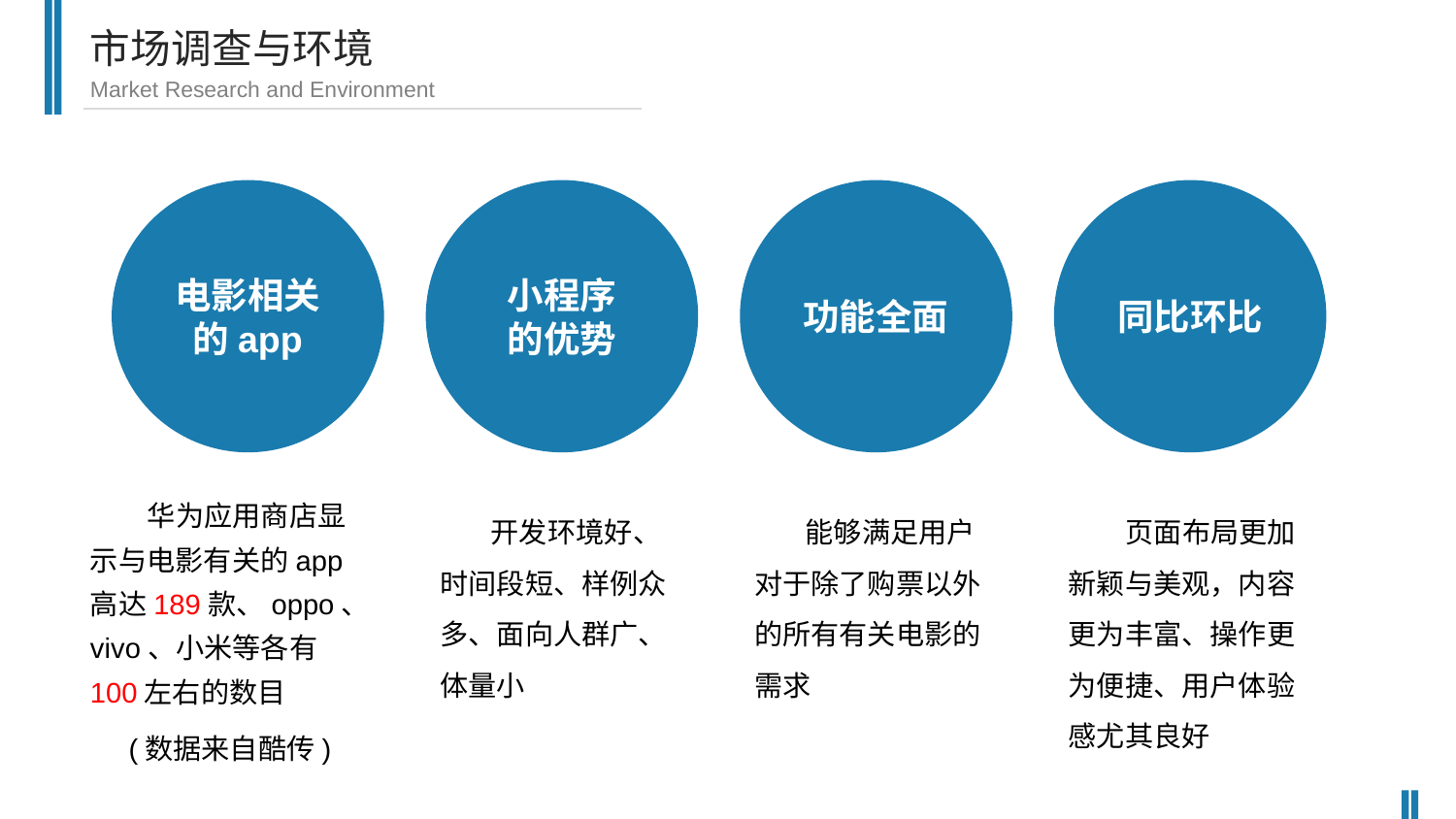

市场调查与环境
Market Research and Environment
电影相关的app
小程序
的优势
功能全面
同比环比
        华为应用商店显示与电影有关的app高达189款、oppo、vivo、小米等各有100左右的数目
(数据来自酷传)
       开发环境好、时间段短、样例众多、面向人群广、体量小
       能够满足用户对于除了购票以外的所有有关电影的需求
        页面布局更加新颖与美观，内容更为丰富、操作更为便捷、用户体验感尤其良好